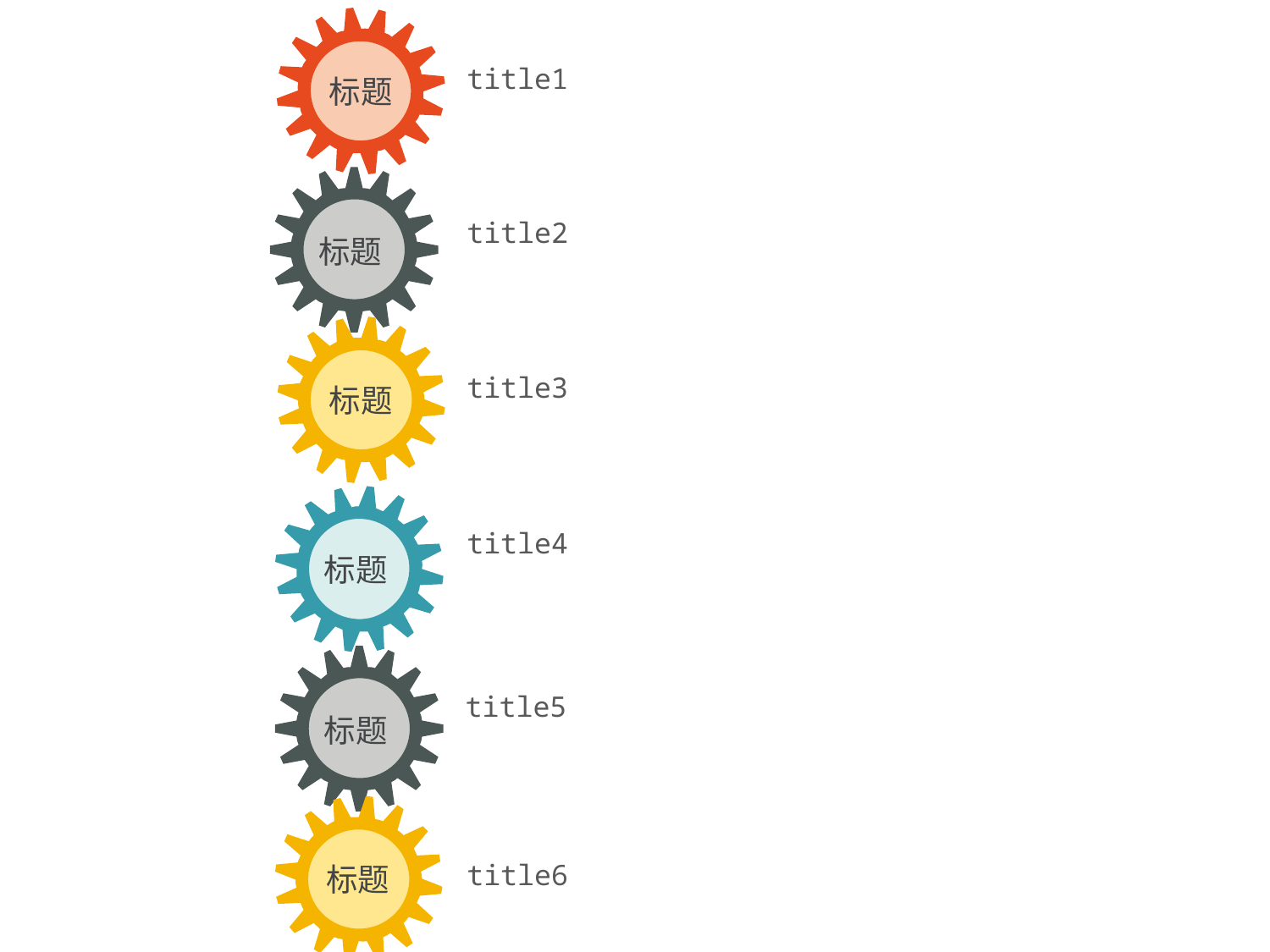

标题
title1

标题
title2

标题
title3

title4
标题

标题
title5

标题
title6